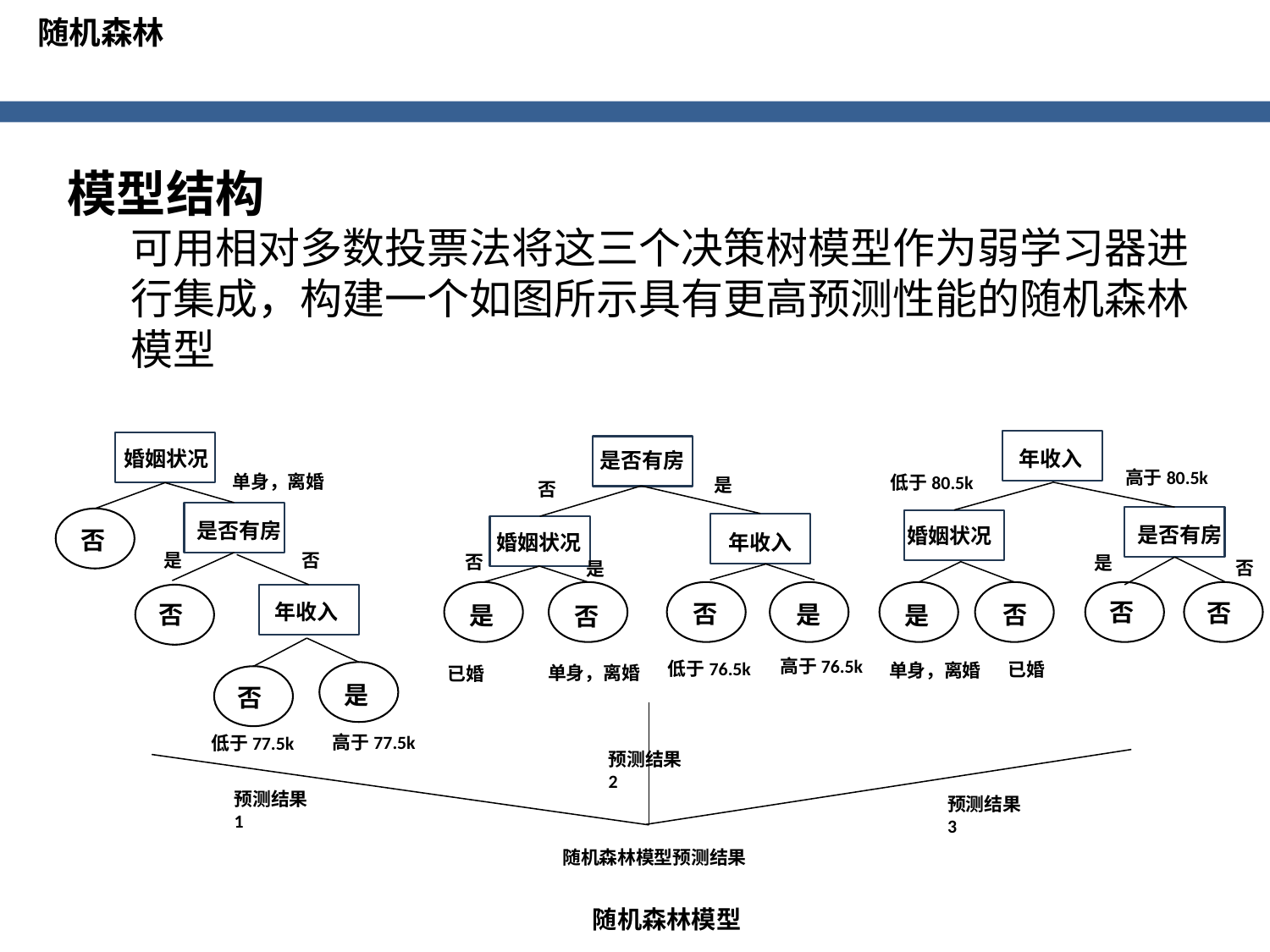

随机森林
模型结构
可用相对多数投票法将这三个决策树模型作为弱学习器进行集成，构建一个如图所示具有更高预测性能的随机森林模型

年收入
婚姻状况
是否有房
高于80.5k
单身，离婚
低于80.5k
是
否

是否有房
是否有房
婚姻状况
否
婚姻状况
年收入
否
是
否
是
否
是

否
否
否
年收入
否
是
否
是
是
否
高于76.5k
低于76.5k
已婚
单身，离婚
单身，离婚
已婚

是
否
高于77.5k
低于77.5k
预测结果2
预测结果1
预测结果3
随机森林模型预测结果
随机森林模型